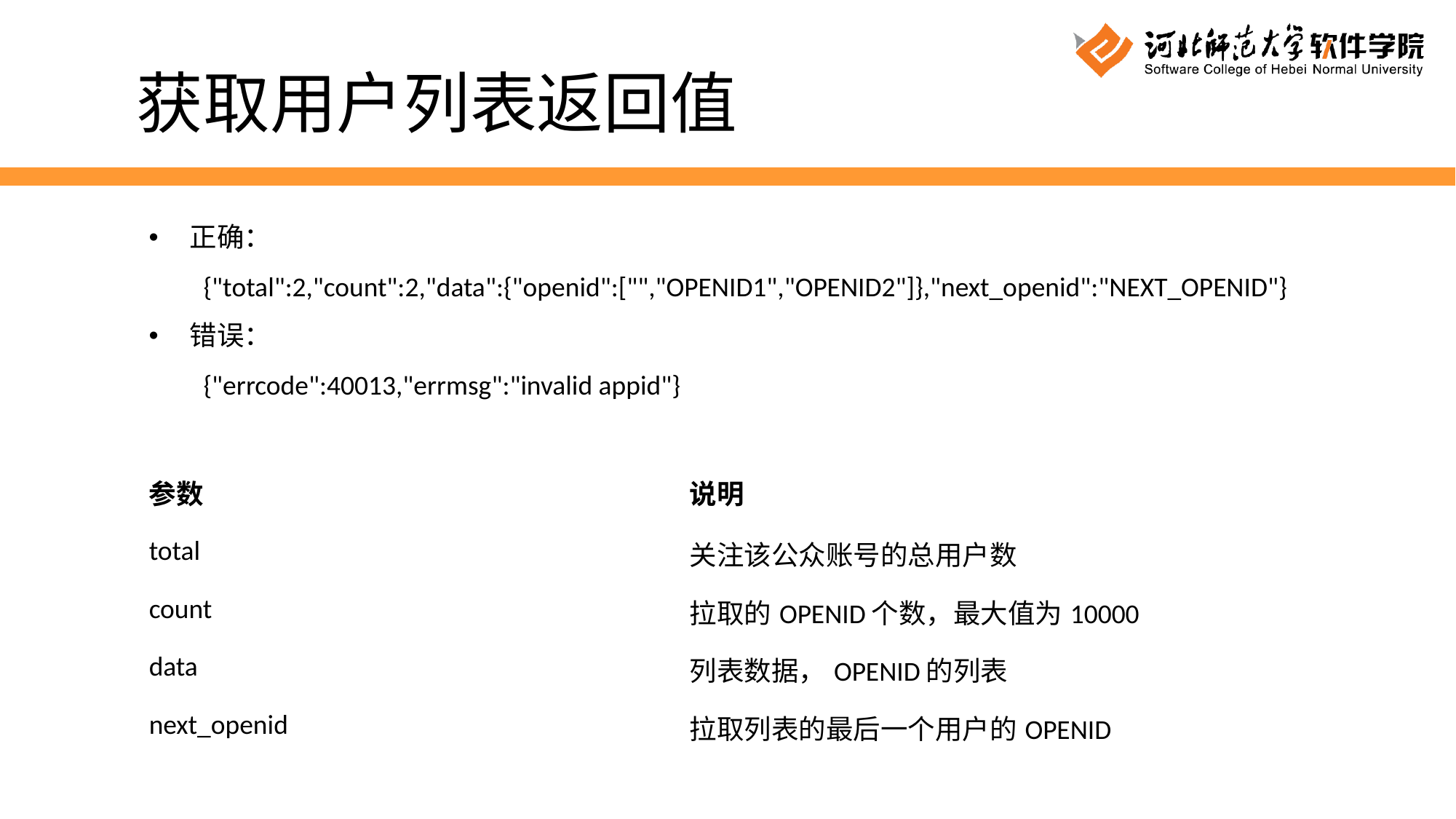

获取用户列表返回值
正确：
{"total":2,"count":2,"data":{"openid":["","OPENID1","OPENID2"]},"next_openid":"NEXT_OPENID"}
错误：
{"errcode":40013,"errmsg":"invalid appid"}
| 参数 | 说明 |
| --- | --- |
| total | 关注该公众账号的总用户数 |
| count | 拉取的OPENID个数，最大值为10000 |
| data | 列表数据，OPENID的列表 |
| next\_openid | 拉取列表的最后一个用户的OPENID |